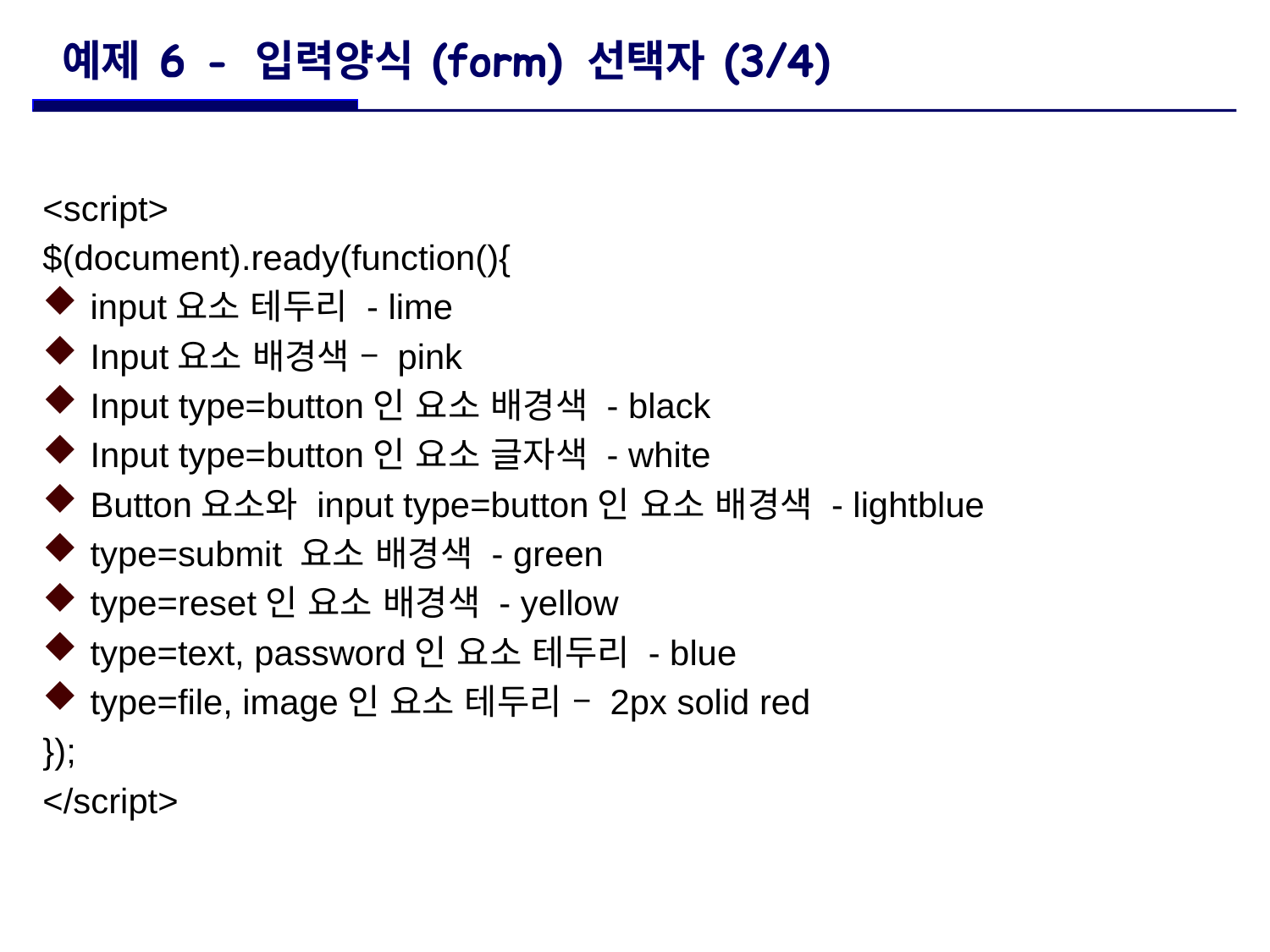

# 예제 6 - 입력양식 (form) 선택자 (3/4)
<script>
$(document).ready(function(){
input요소 테두리 - lime
Input요소 배경색 – pink
Input type=button인 요소 배경색 - black
Input type=button인 요소 글자색 - white
Button요소와 input type=button인 요소 배경색 - lightblue
type=submit 요소 배경색 - green
type=reset인 요소 배경색 - yellow
type=text, password인 요소 테두리 - blue
type=file, image인 요소 테두리 – 2px solid red
});
</script>